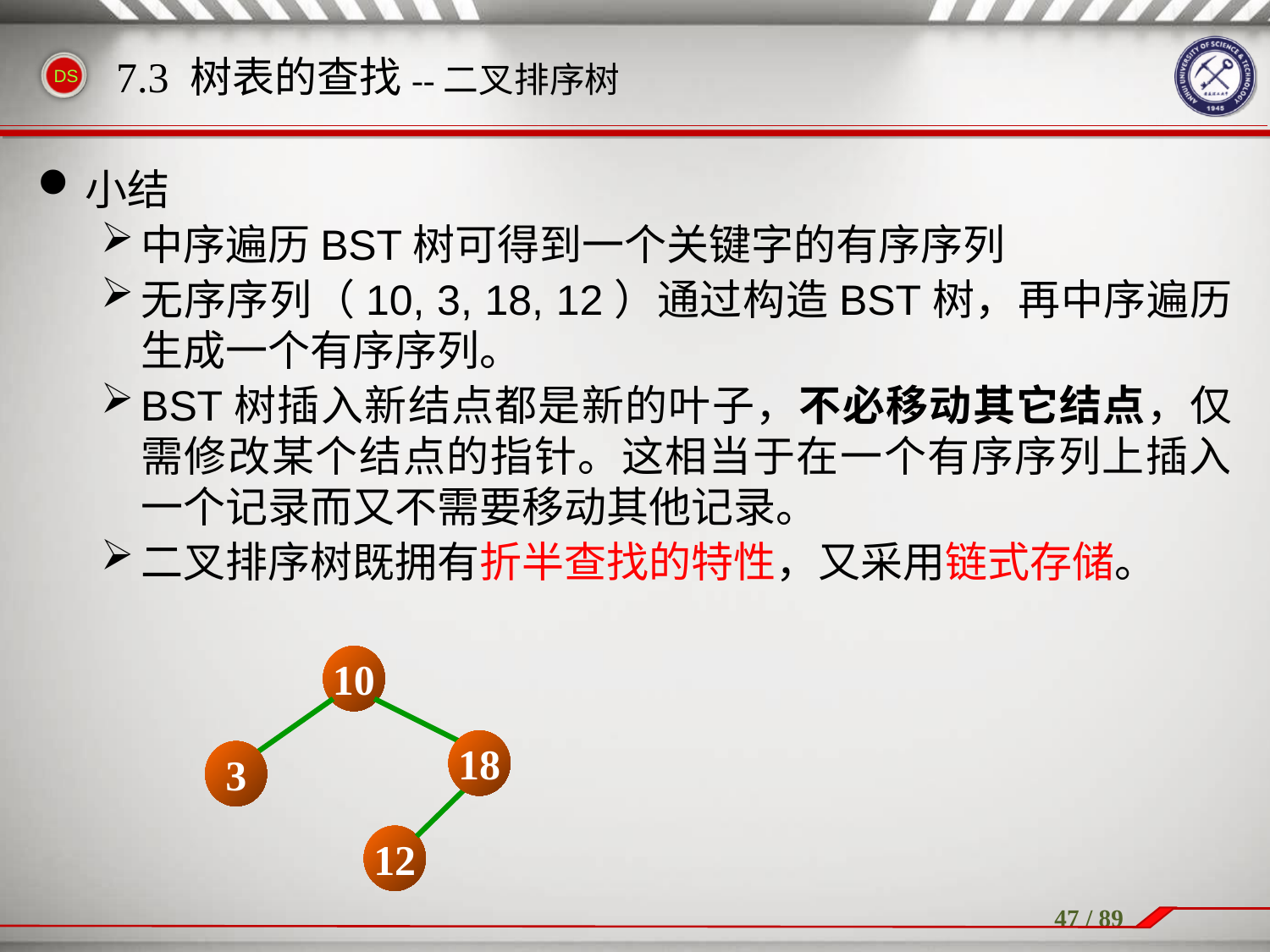

小结
中序遍历BST树可得到一个关键字的有序序列
无序序列（10, 3, 18, 12）通过构造BST树，再中序遍历生成一个有序序列。
BST树插入新结点都是新的叶子，不必移动其它结点，仅需修改某个结点的指针。这相当于在一个有序序列上插入一个记录而又不需要移动其他记录。
二叉排序树既拥有折半查找的特性，又采用链式存储。

7.3 树表的查找--二叉排序树
10

3

18

12